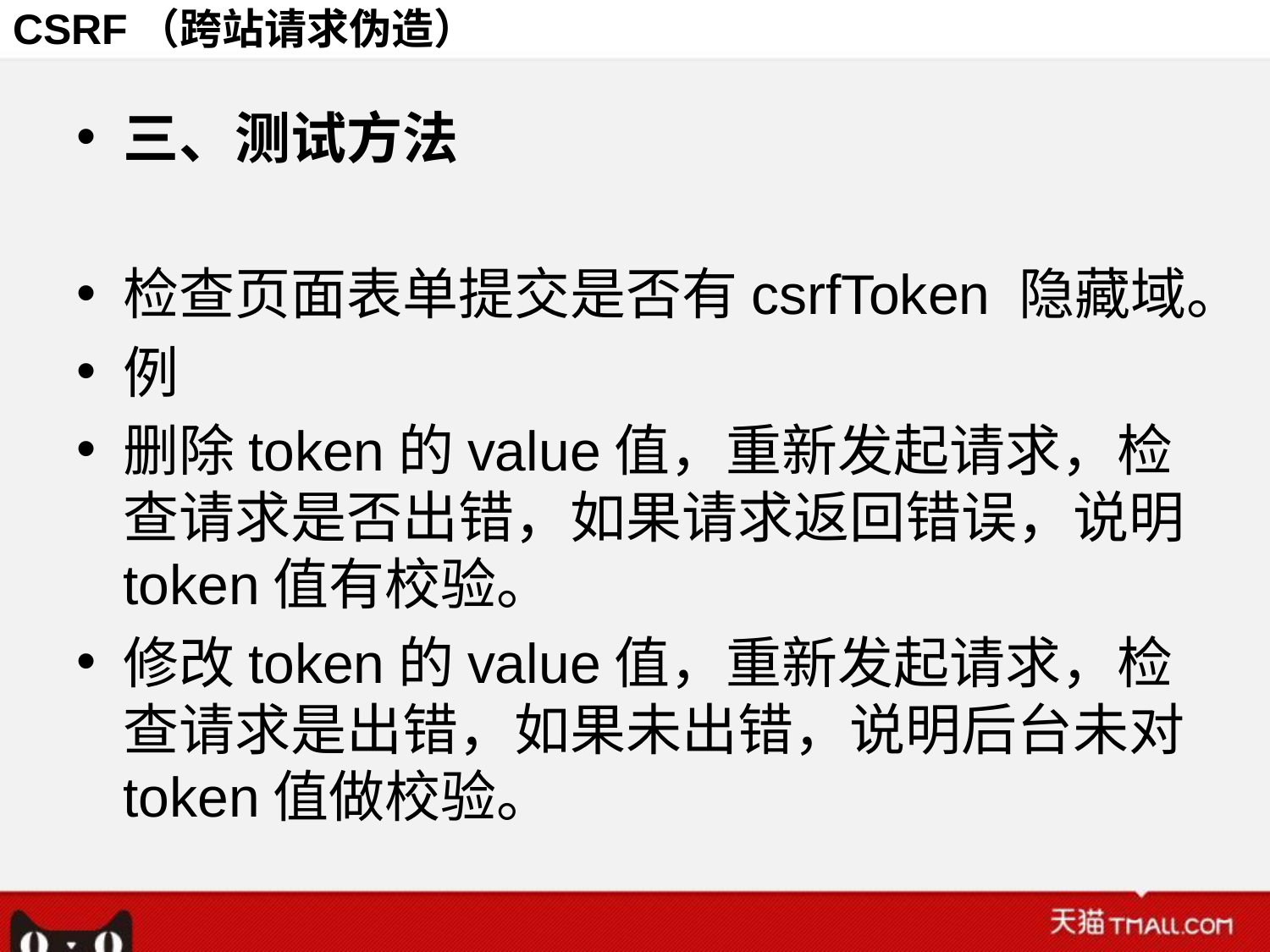

# CSRF（跨站请求伪造）
三、测试方法

检查页面表单提交是否有csrfToken 隐藏域。
例
删除token的value值，重新发起请求，检查请求是否出错，如果请求返回错误，说明token值有校验。
修改token的value值，重新发起请求，检查请求是出错，如果未出错，说明后台未对token值做校验。